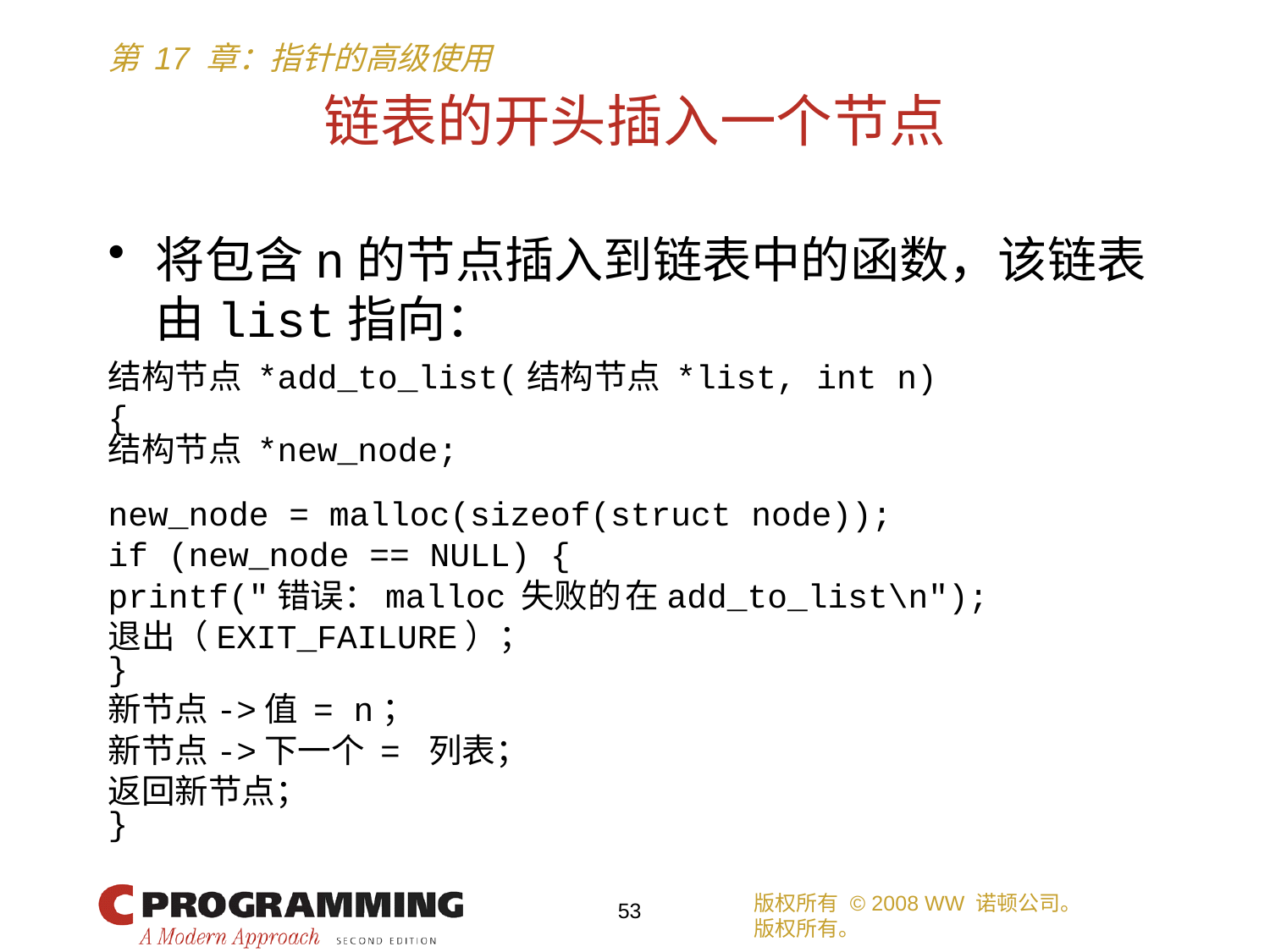

# 链表的开头插入一个节点
将包含n的节点插入到链表中的函数，该链表由list指向：
结构节点 *add_to_list(结构节点 *list, int n)
{
结构节点 *new_node;

new_node = malloc(sizeof(struct node));
if (new_node == NULL) {
printf("错误： malloc 失败的 在 add_to_list\n");
退出（EXIT_FAILURE）；
}
新节点->值 = n；
新节点->下一个 = 列表；
返回新节点；
}
版权所有 © 2008 WW 诺顿公司。
版权所有。
53